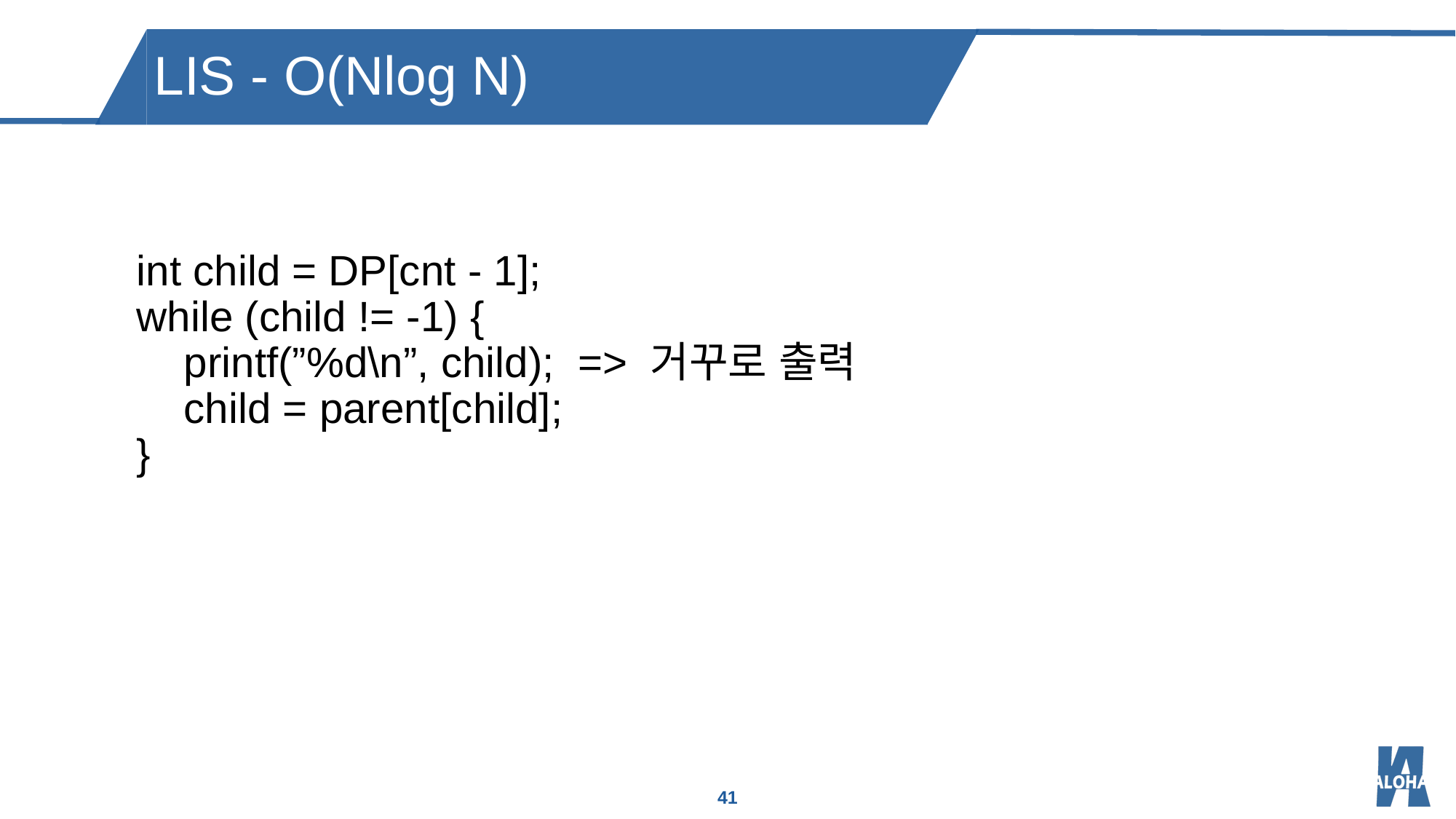

LIS - O(Nlog N)

int child = DP[cnt - 1];
while (child != -1) {
    printf(”%d\n”, child);  => 거꾸로 출력
    child = parent[child];
}
41